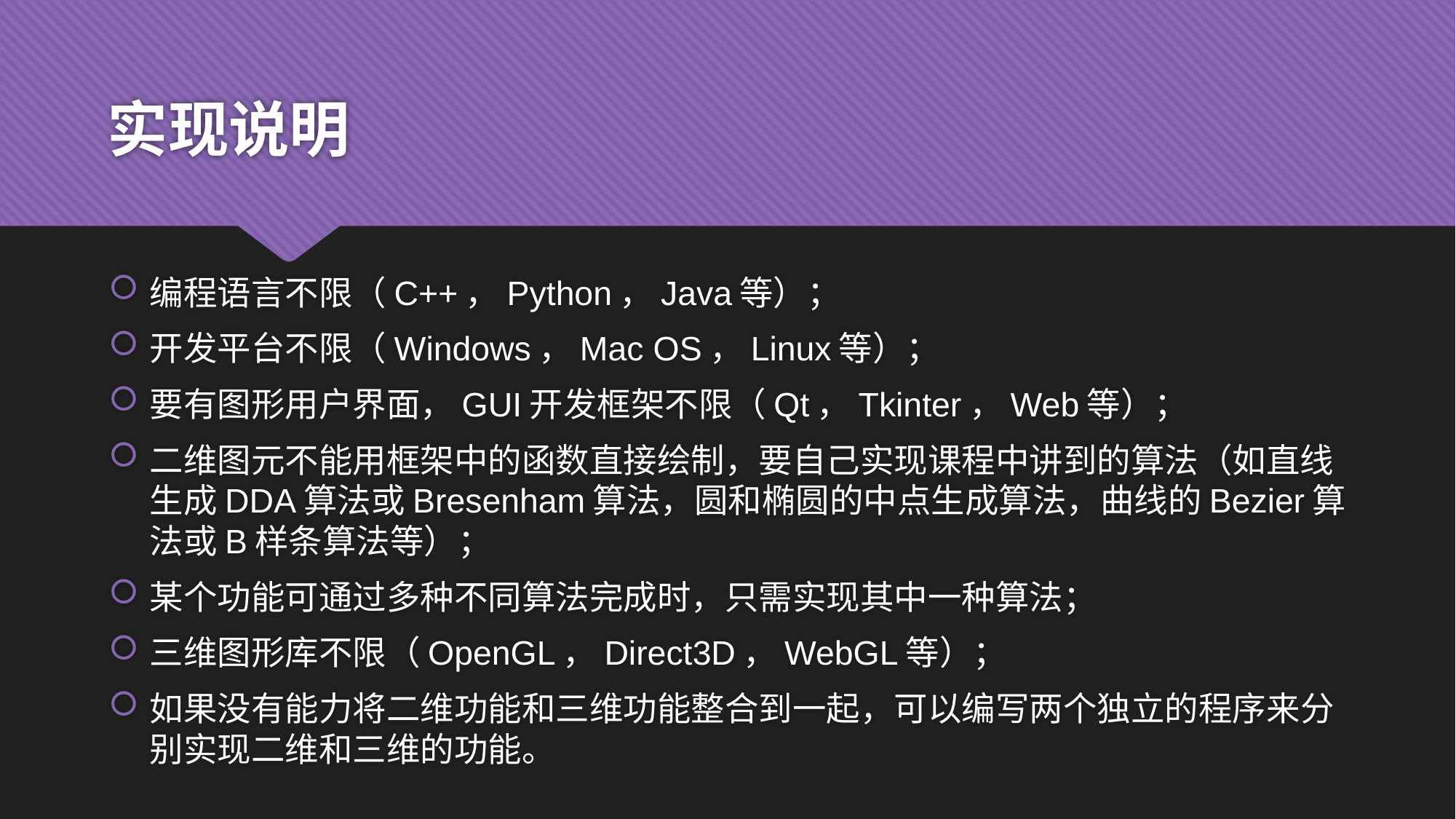

# 实现说明
编程语言不限（C++，Python，Java等）；
开发平台不限（Windows，Mac OS，Linux等）；
要有图形用户界面，GUI开发框架不限（Qt，Tkinter，Web等）；
二维图元不能用框架中的函数直接绘制，要自己实现课程中讲到的算法（如直线生成DDA算法或Bresenham算法，圆和椭圆的中点生成算法，曲线的Bezier算法或B样条算法等）；
某个功能可通过多种不同算法完成时，只需实现其中一种算法；
三维图形库不限（OpenGL，Direct3D，WebGL等）；
如果没有能力将二维功能和三维功能整合到一起，可以编写两个独立的程序来分别实现二维和三维的功能。